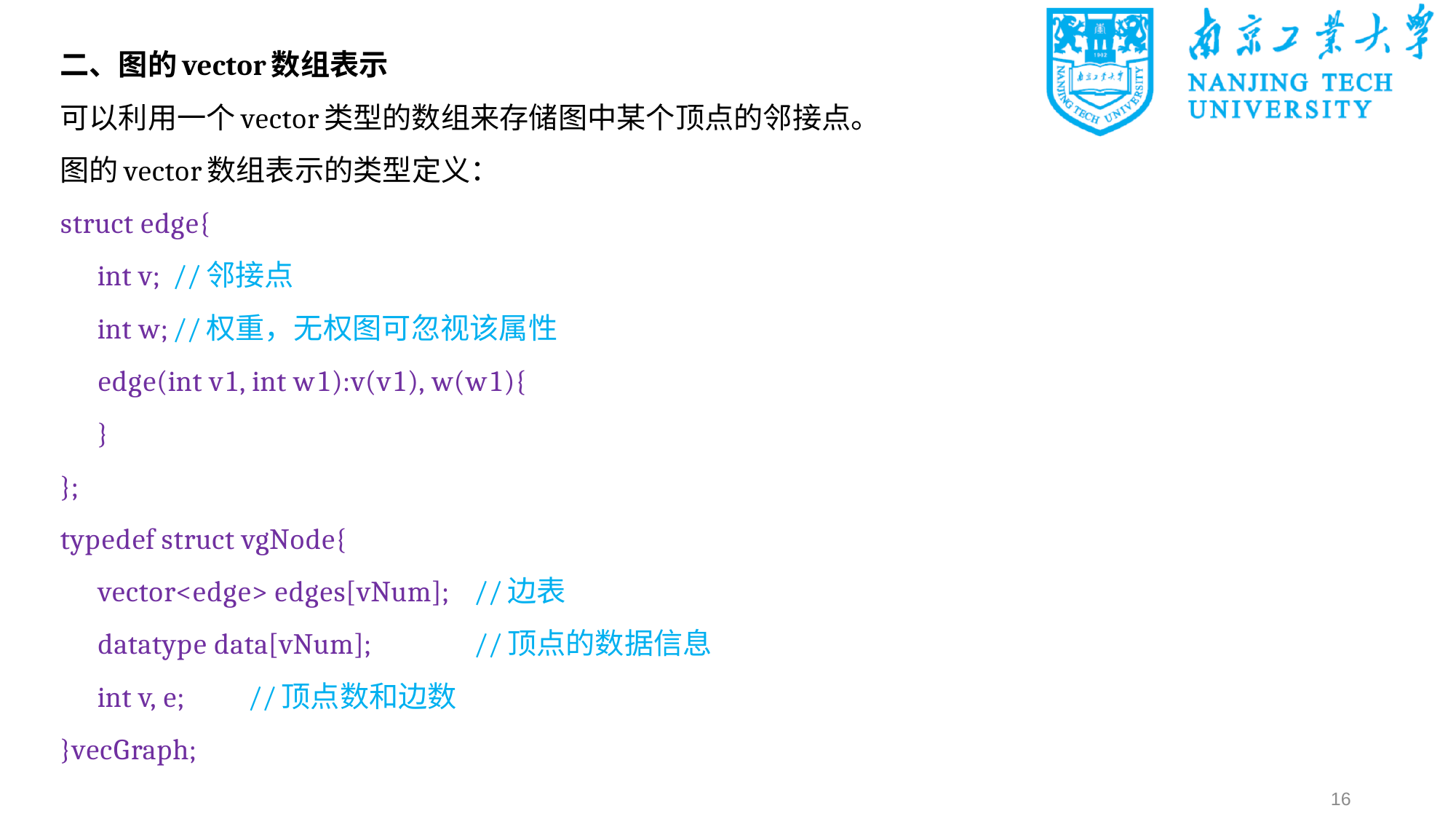

二、图的vector数组表示
可以利用一个vector类型的数组来存储图中某个顶点的邻接点。
图的vector数组表示的类型定义：
struct edge{
	int v;				//邻接点
	int w;				//权重，无权图可忽视该属性
	edge(int v1, int w1):v(v1), w(w1){
	}
};
typedef struct vgNode{
	vector<edge> edges[vNum];	//边表
	datatype data[vNum];		//顶点的数据信息
	int v, e;				//顶点数和边数
}vecGraph;

16